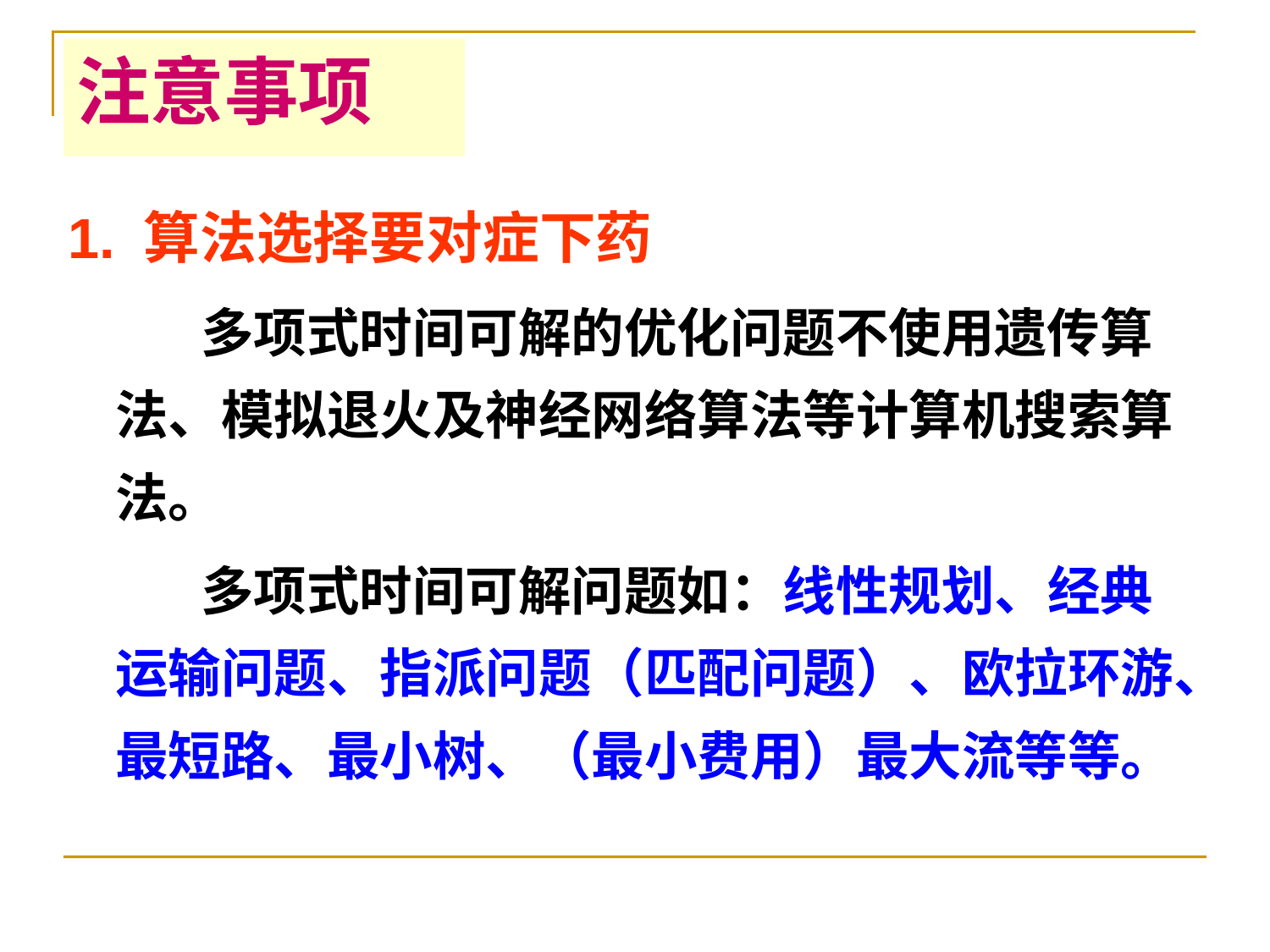

# 注意事项
1. 算法选择要对症下药
          多项式时间可解的优化问题不使用遗传算法、模拟退火及神经网络算法等计算机搜索算法。
          多项式时间可解问题如：线性规划、经典运输问题、指派问题（匹配问题）、欧拉环游、最短路、最小树、（最小费用）最大流等等。